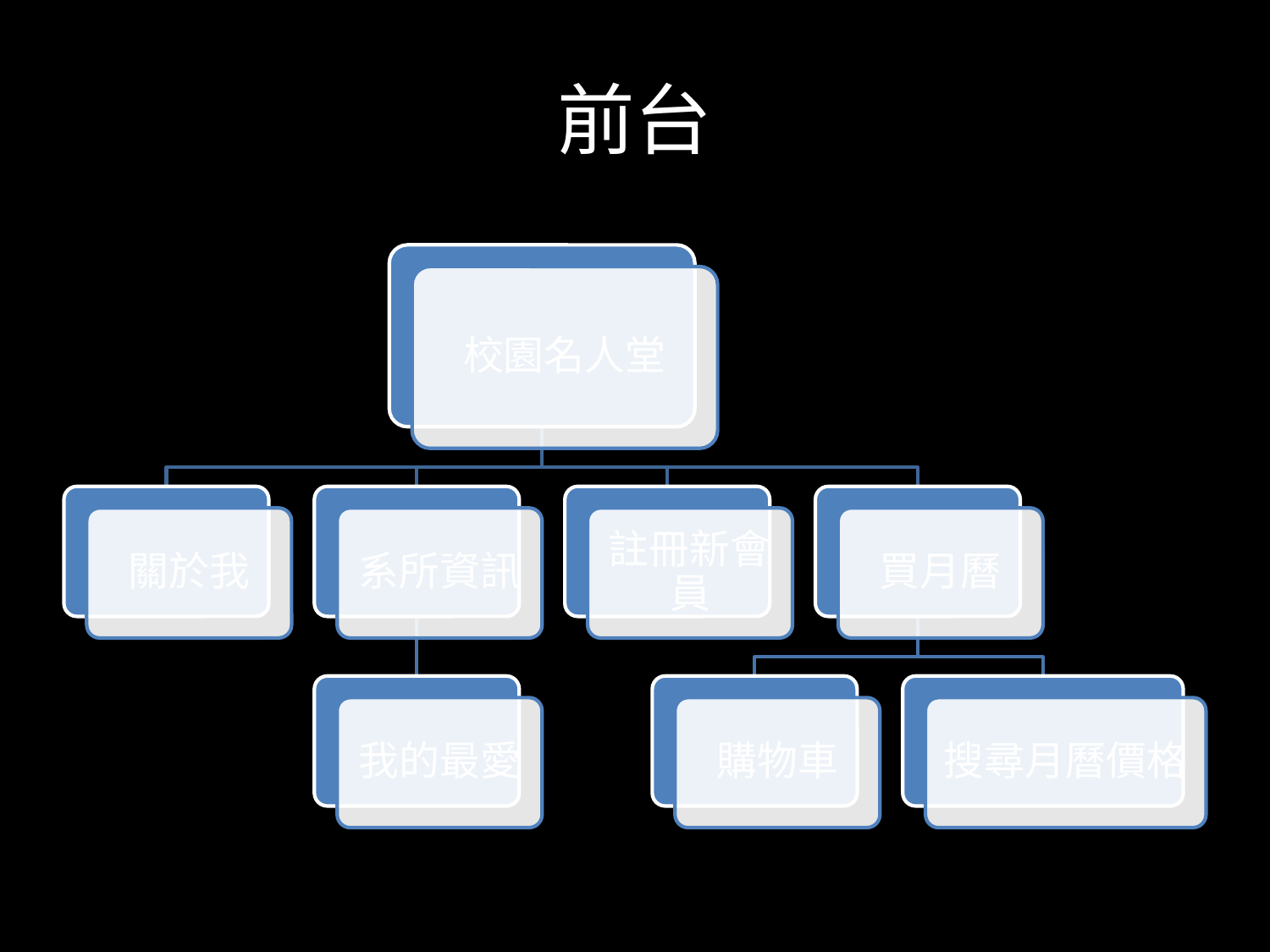

# 前台
校園名人堂
關於我
系所資訊
我的最愛
註冊新會員
買月曆
購物車
搜尋月曆價格